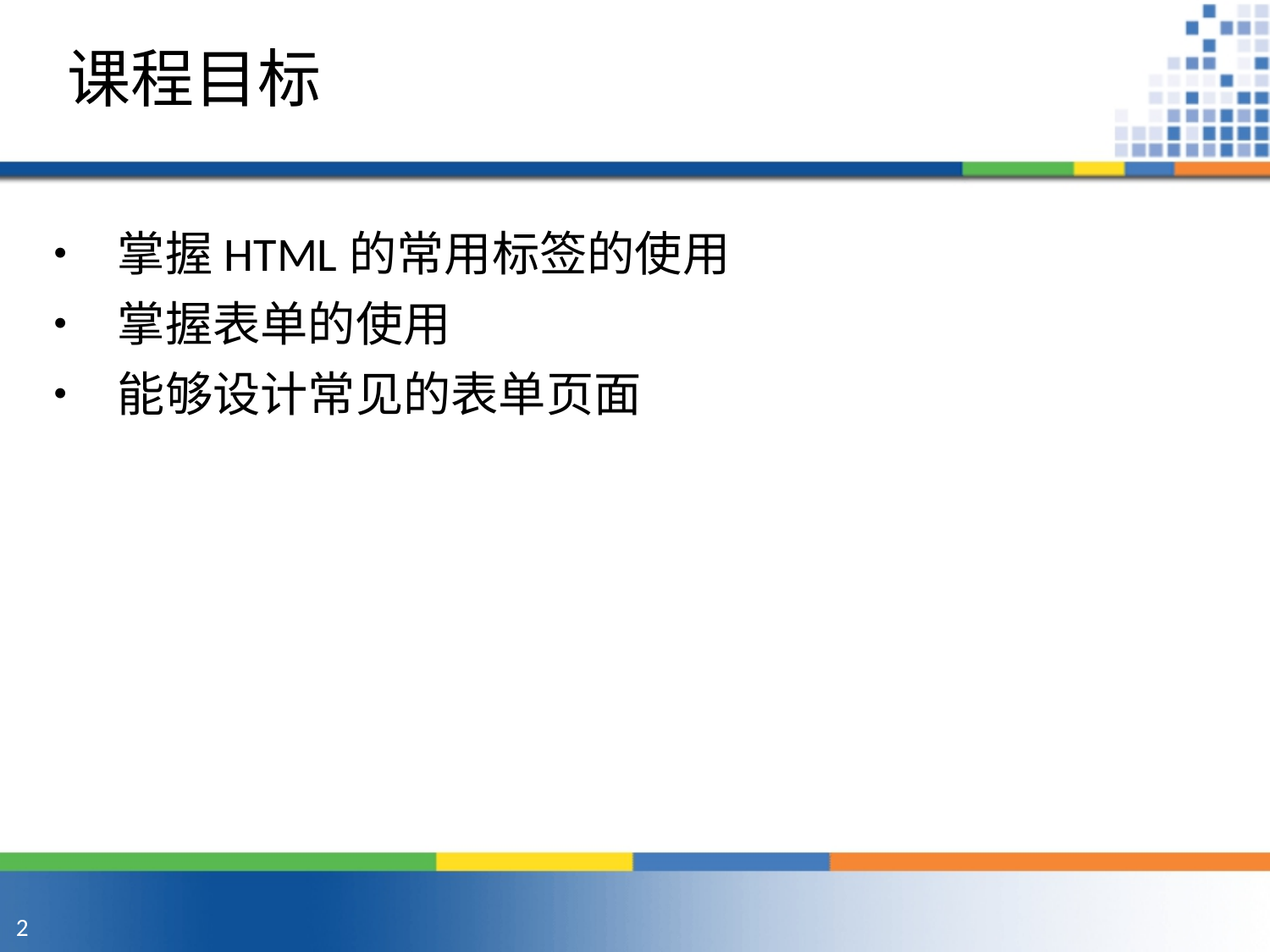

课程目标
•  掌握HTML的常用标签的使用
•  掌握表单的使用
•  能够设计常见的表单页面
2